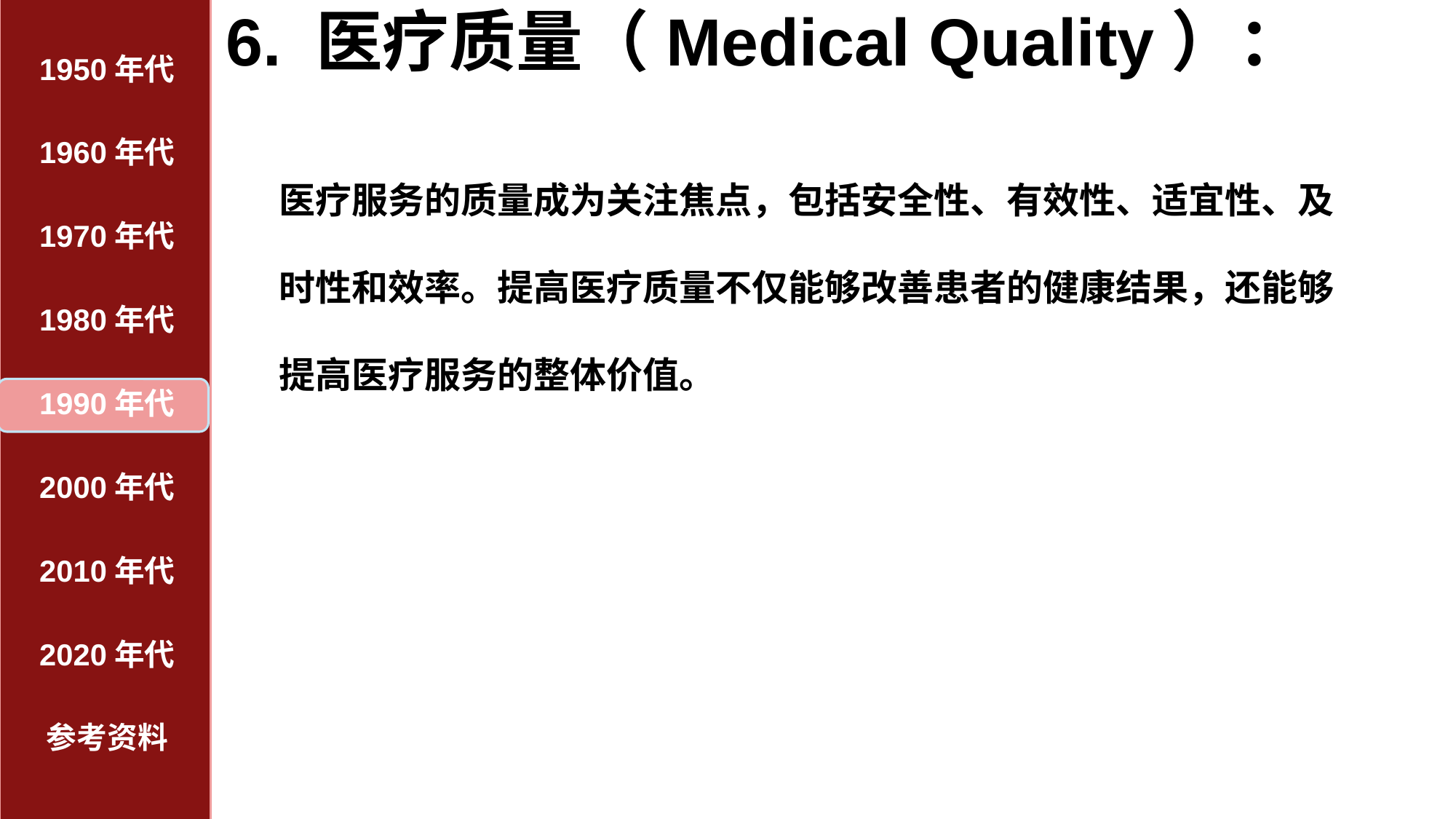

# 6. 医疗质量（Medical Quality）：

1950年代
1960年代
医疗服务的质量成为关注焦点，包括安全性、有效性、适宜性、及时性和效率。提高医疗质量不仅能够改善患者的健康结果，还能够提高医疗服务的整体价值。
1970年代
1980年代

1990年代

2000年代
2010年代
2020年代
参考资料